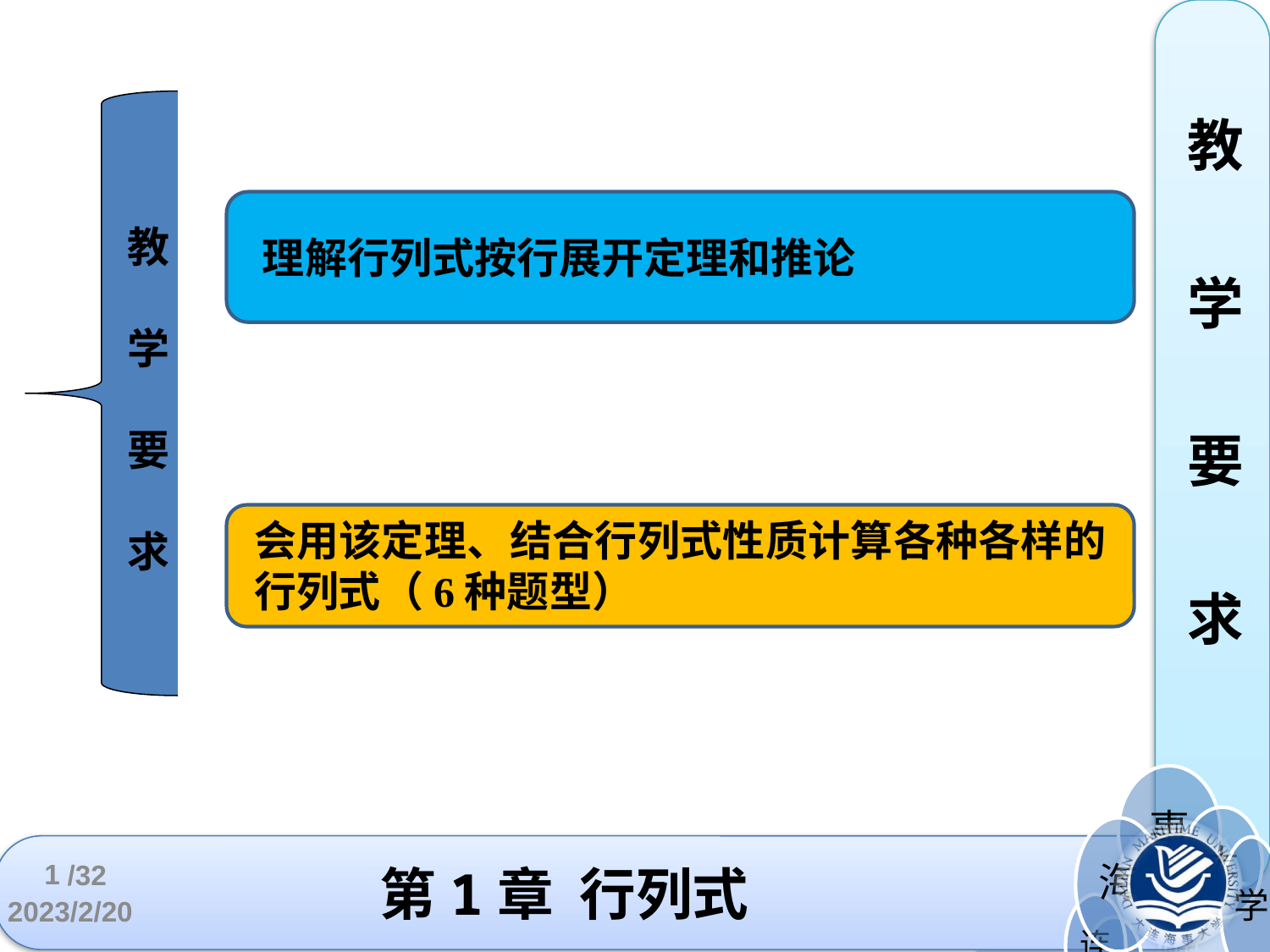

教

学

要

求

教

学

要

求
理解行列式按行展开定理和推论

会用该定理、结合行列式性质计算各种各样的行列式（6种题型）
# 第1章  行列式